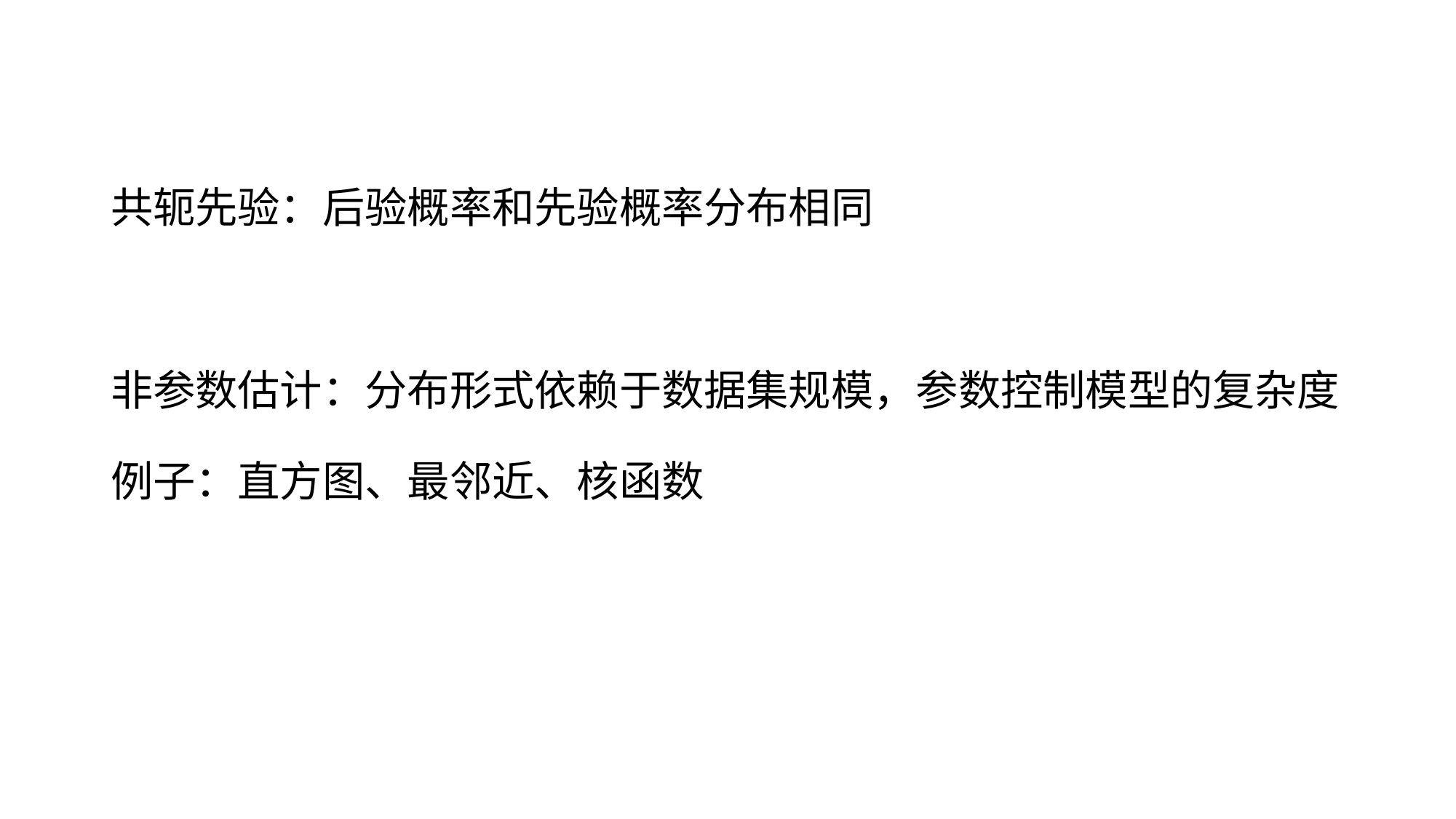

共轭先验：后验概率和先验概率分布相同

非参数估计：分布形式依赖于数据集规模，参数控制模型的复杂度
例子：直方图、最邻近、核函数